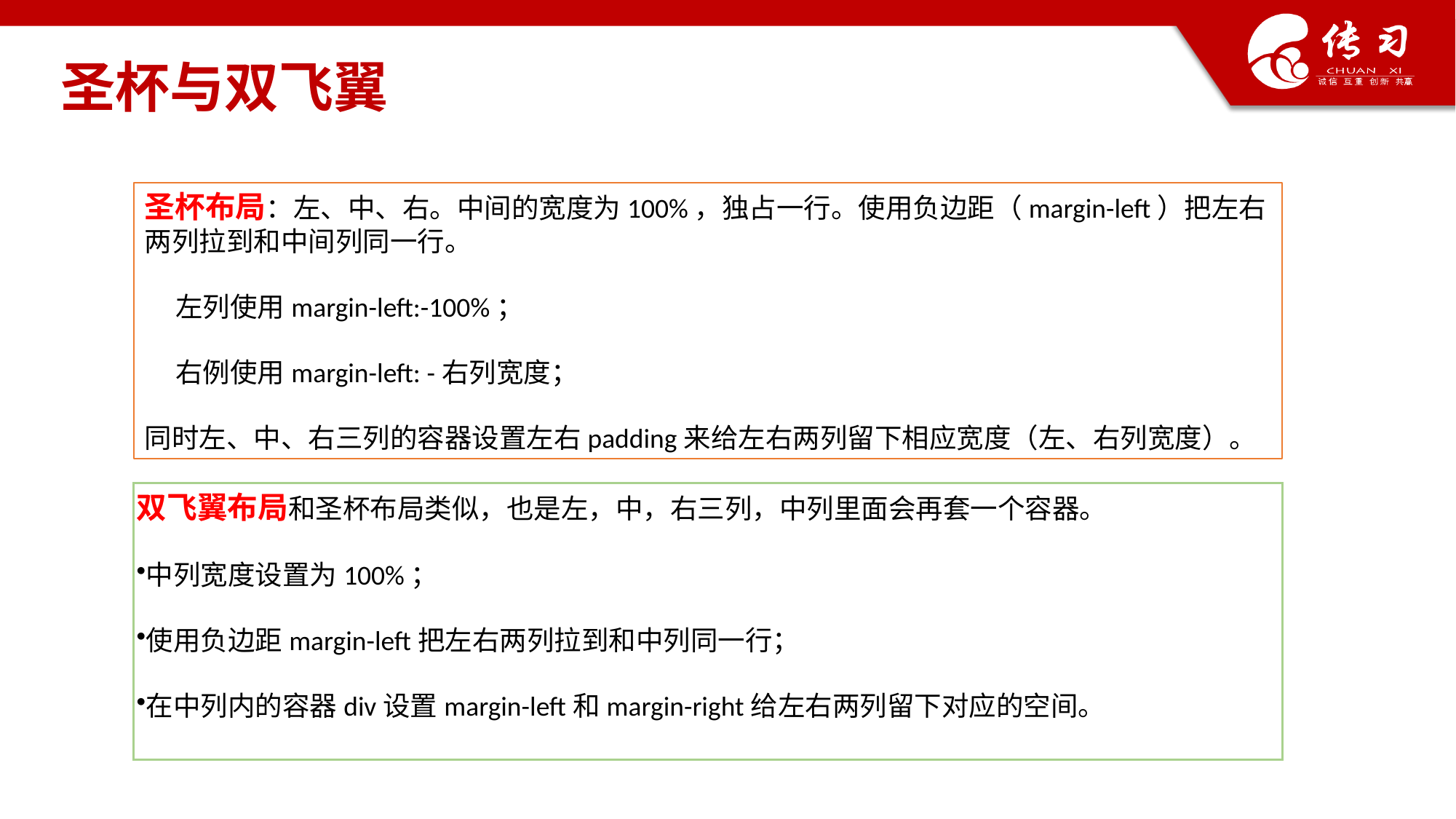

# 圣杯与双飞翼

圣杯布局：左、中、右。中间的宽度为100%，独占一行。使用负边距（margin-left）把左右两列拉到和中间列同一行。

    左列使用margin-left:-100%；

    右例使用margin-left: -右列宽度；

同时左、中、右三列的容器设置左右padding来给左右两列留下相应宽度（左、右列宽度）。
双飞翼布局和圣杯布局类似，也是左，中，右三列，中列里面会再套一个容器。

中列宽度设置为100%；

使用负边距margin-left把左右两列拉到和中列同一行；

在中列内的容器div设置margin-left和margin-right给左右两列留下对应的空间。